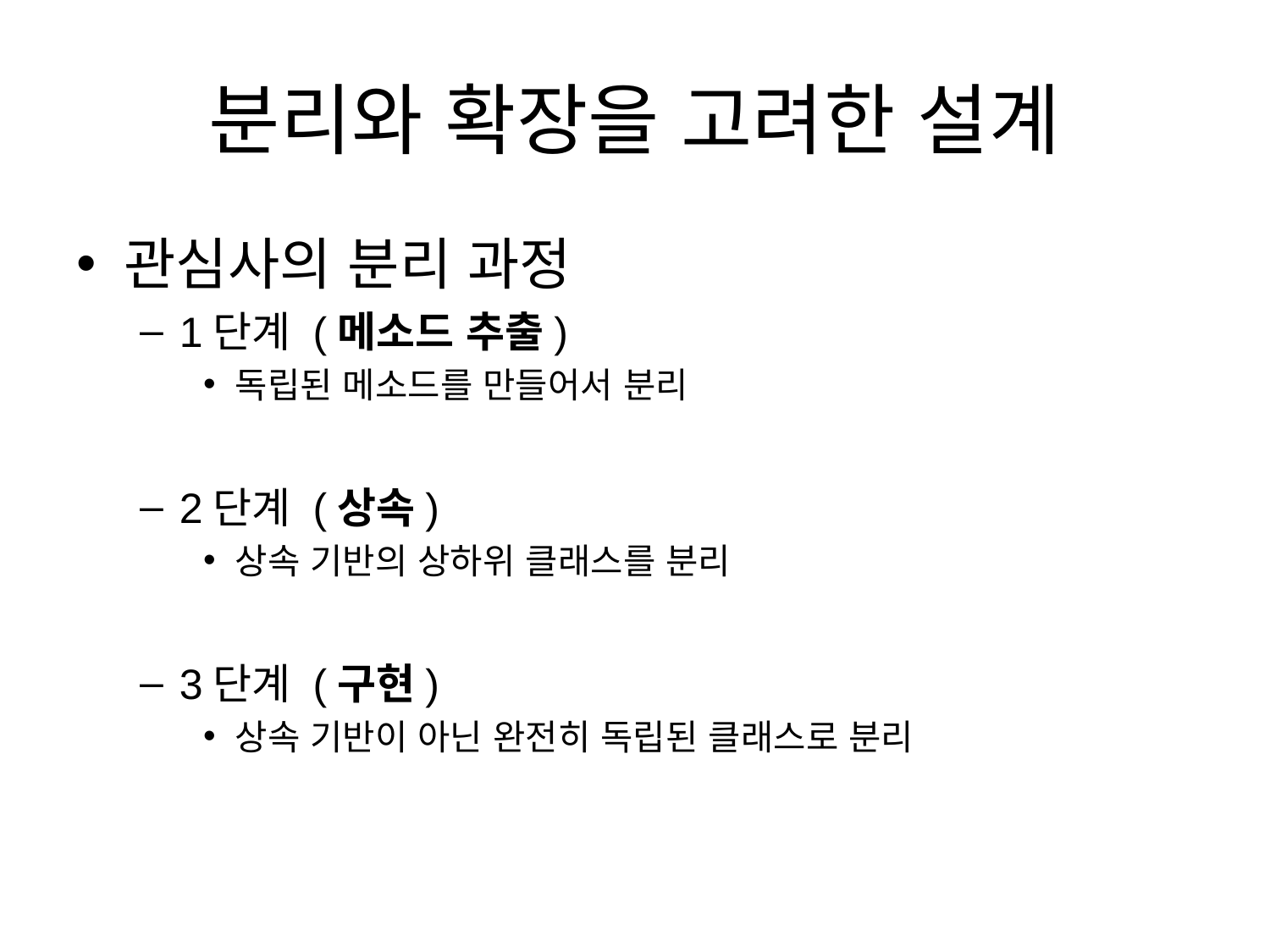

# 분리와 확장을 고려한 설계
관심사의 분리 과정
1단계 (메소드 추출)
독립된 메소드를 만들어서 분리

2단계 (상속)
상속 기반의 상하위 클래스를 분리

3단계 (구현)
상속 기반이 아닌 완전히 독립된 클래스로 분리